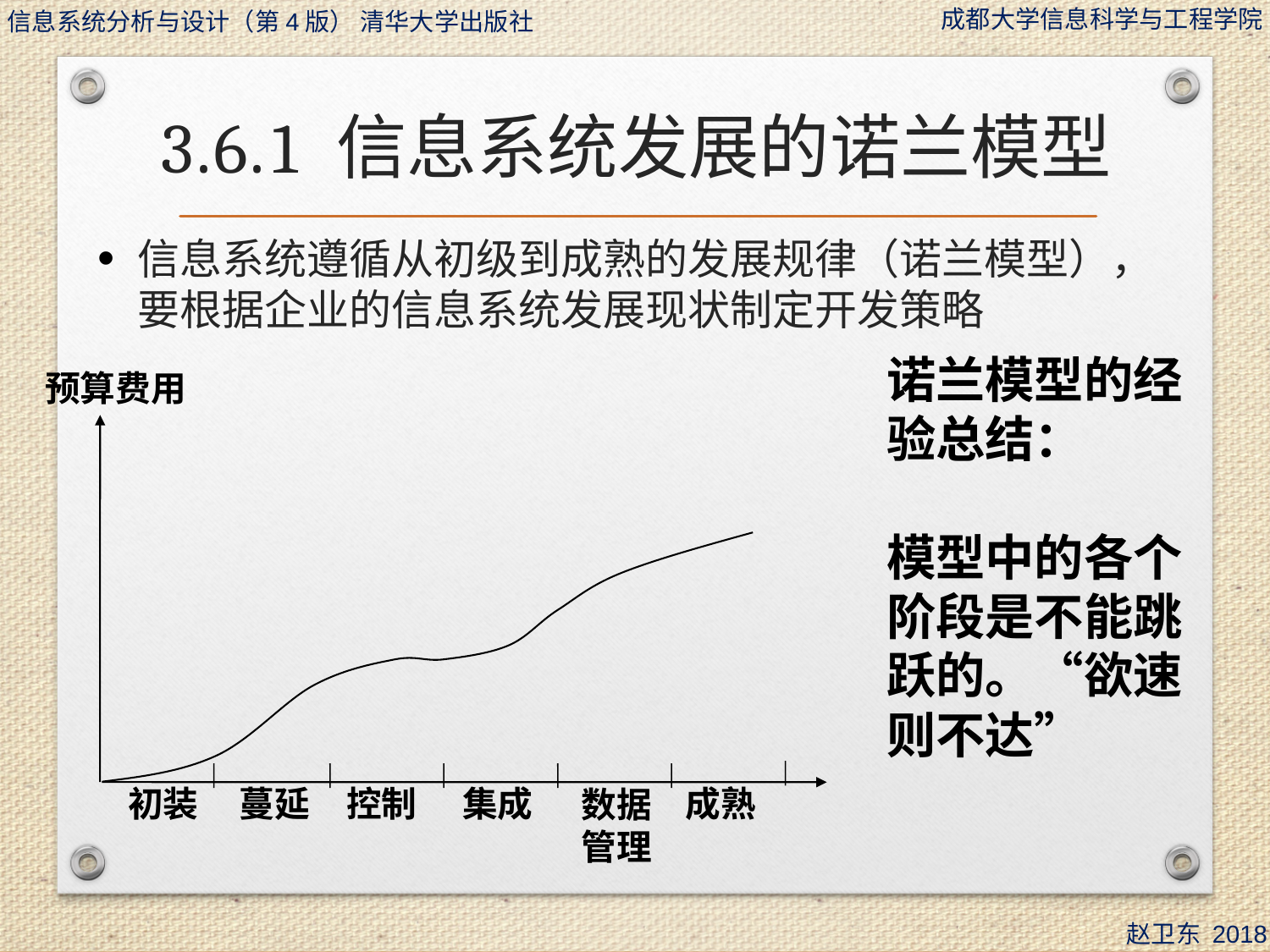

# 3.6.1 信息系统发展的诺兰模型
信息系统遵循从初级到成熟的发展规律（诺兰模型），要根据企业的信息系统发展现状制定开发策略
诺兰模型的经验总结：

模型中的各个阶段是不能跳跃的。“欲速则不达”
预算费用

初装
蔓延
控制
集成
成熟
数据
管理